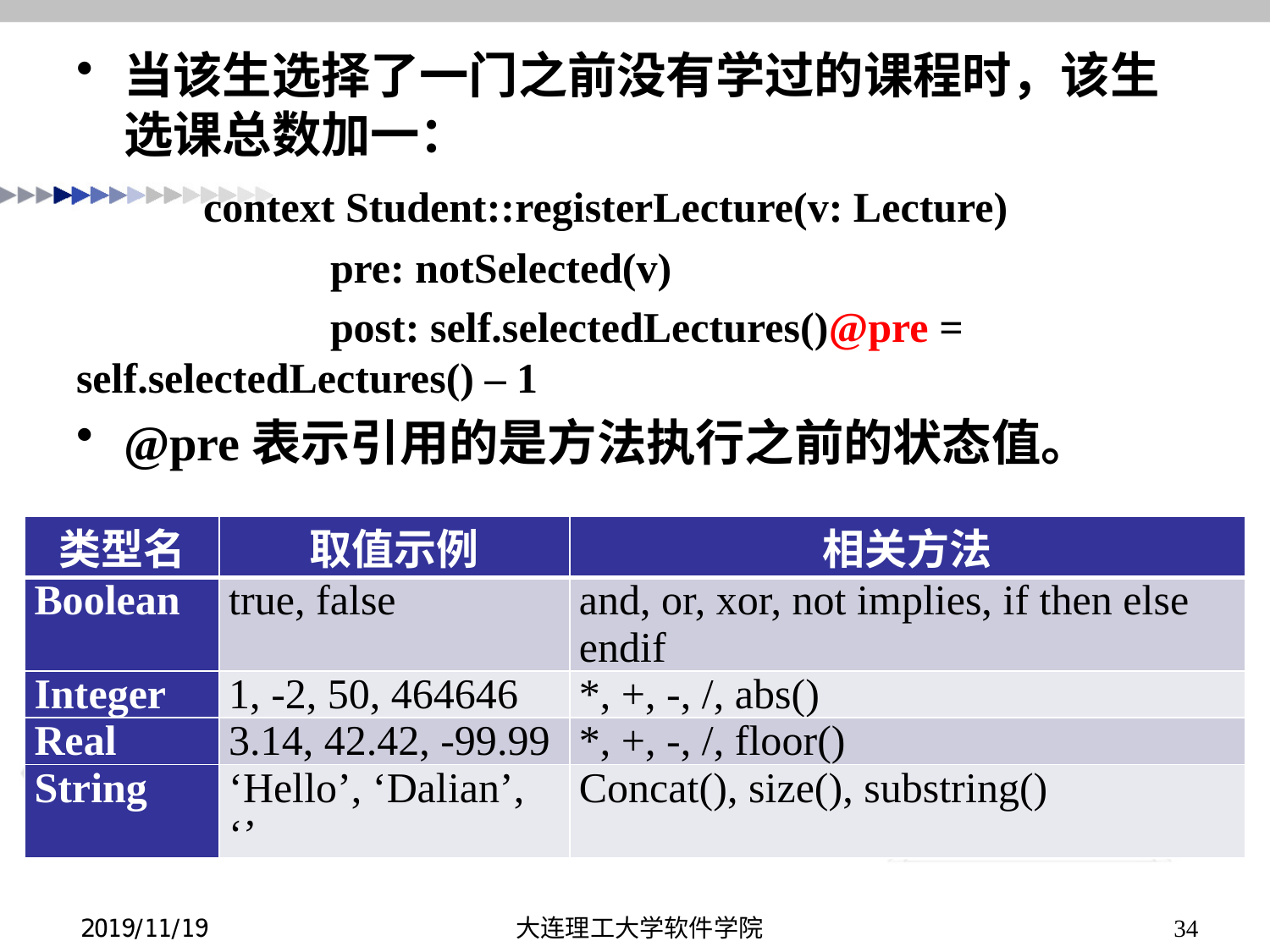

# 当该生选择了一门之前没有学过的课程时，该生选课总数加一：
	context Student::registerLecture(v: Lecture)
		pre: notSelected(v)
		post: self.selectedLectures()@pre = self.selectedLectures() – 1
@pre表示引用的是方法执行之前的状态值。
| 类型名 | 取值示例 | 相关方法 |
| --- | --- | --- |
| Boolean | true, false | and, or, xor, not implies, if then else endif |
| Integer | 1, -2, 50, 464646 | \*, +, -, /, abs() |
| Real | 3.14, 42.42, -99.99 | \*, +, -, /, floor() |
| String | ‘Hello’, ‘Dalian’, ‘’ | Concat(), size(), substring() |
2019/11/19
大连理工大学软件学院
34